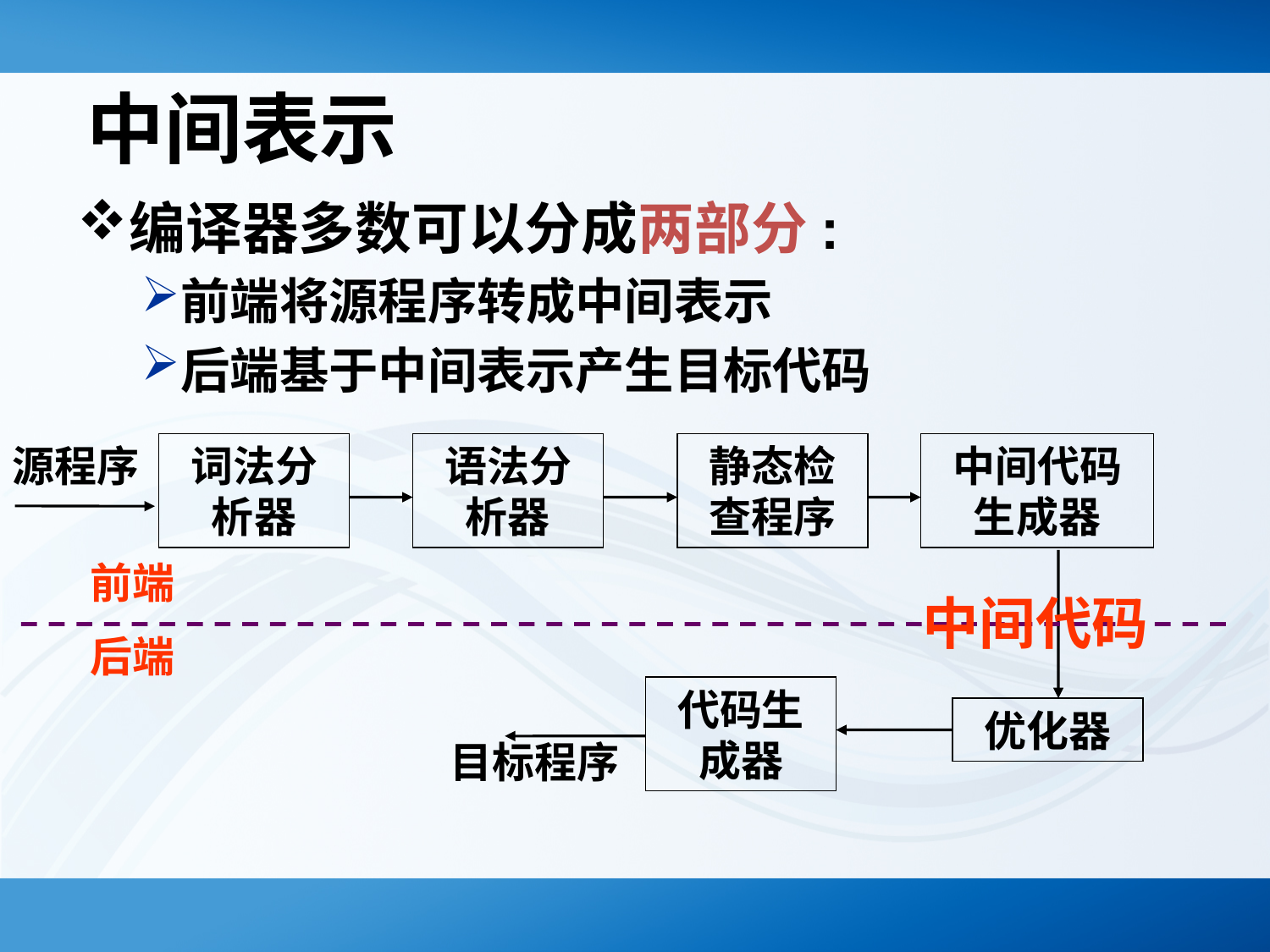

# 中间表示
编译器多数可以分成两部分:
前端将源程序转成中间表示
后端基于中间表示产生目标代码
源程序
词法分析器
语法分析器
静态检查程序
中间代码生成器

前端

中间代码

后端
代码生成器
优化器
目标程序